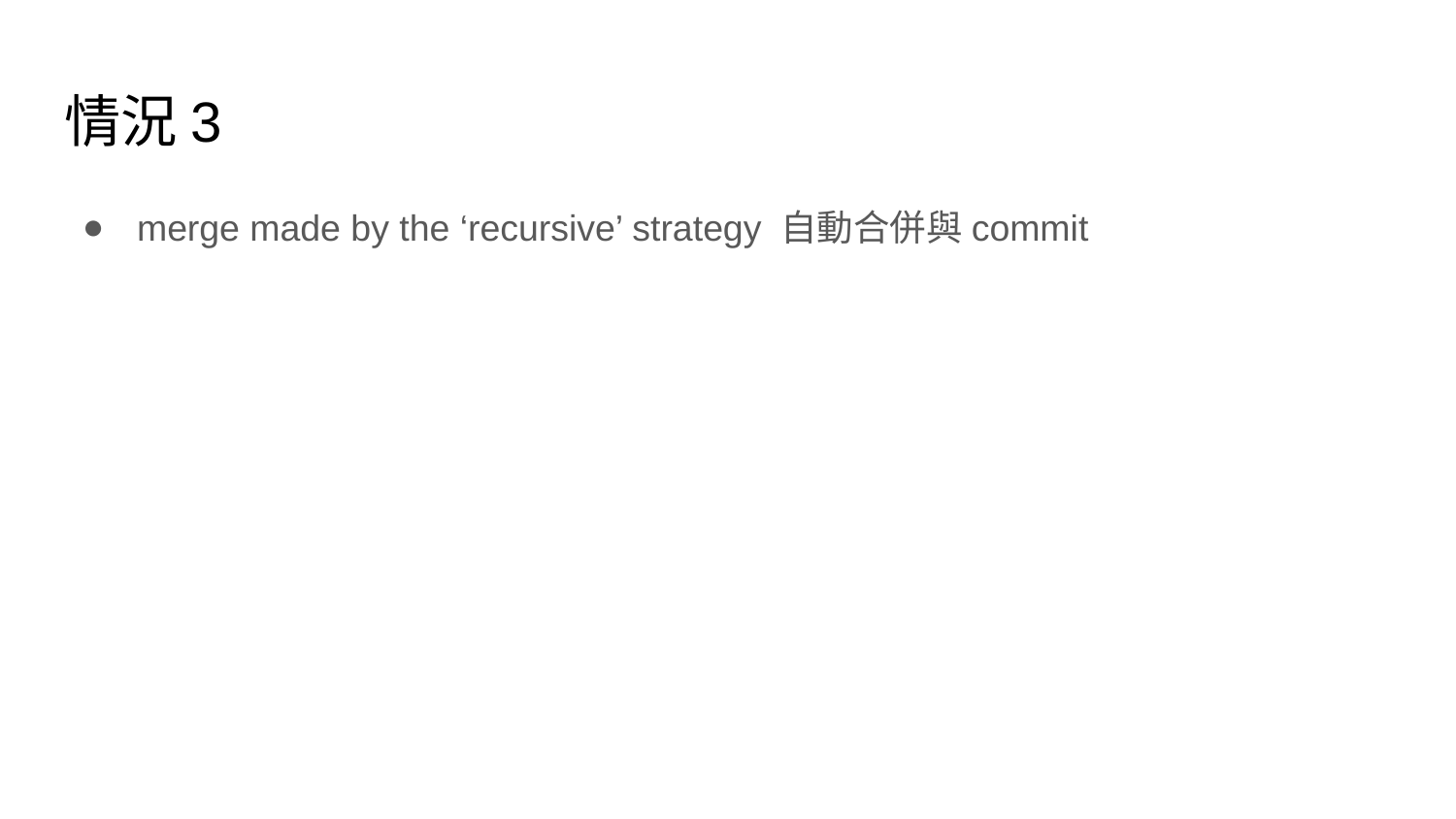

# 情況3
merge made by the ‘recursive’ strategy 自動合併與commit